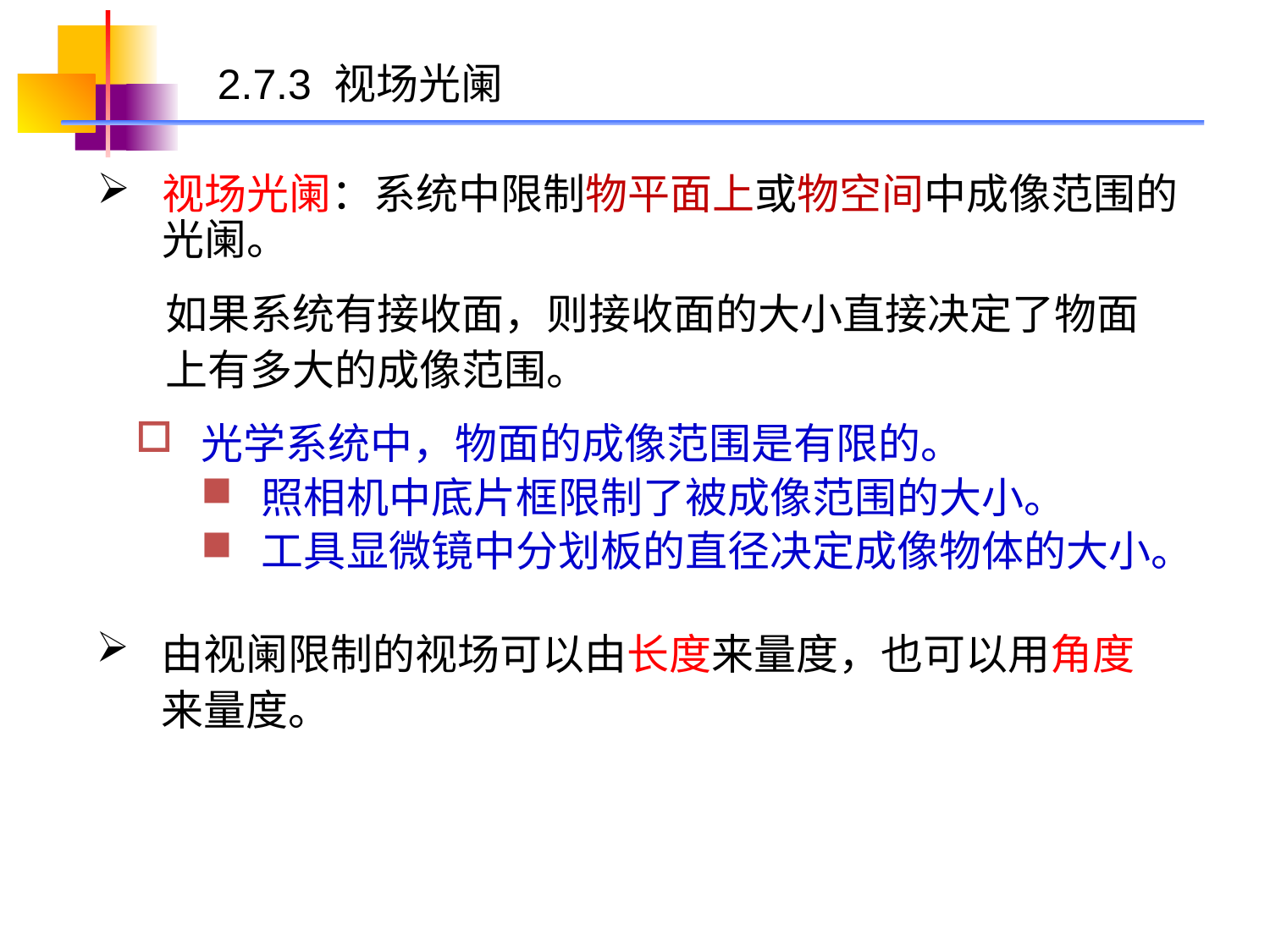

2.7.3 视场光阑
视场光阑：系统中限制物平面上或物空间中成像范围的光阑。
如果系统有接收面，则接收面的大小直接决定了物面上有多大的成像范围。

光学系统中，物面的成像范围是有限的。
照相机中底片框限制了被成像范围的大小。
工具显微镜中分划板的直径决定成像物体的大小。
由视阑限制的视场可以由长度来量度，也可以用角度来量度。